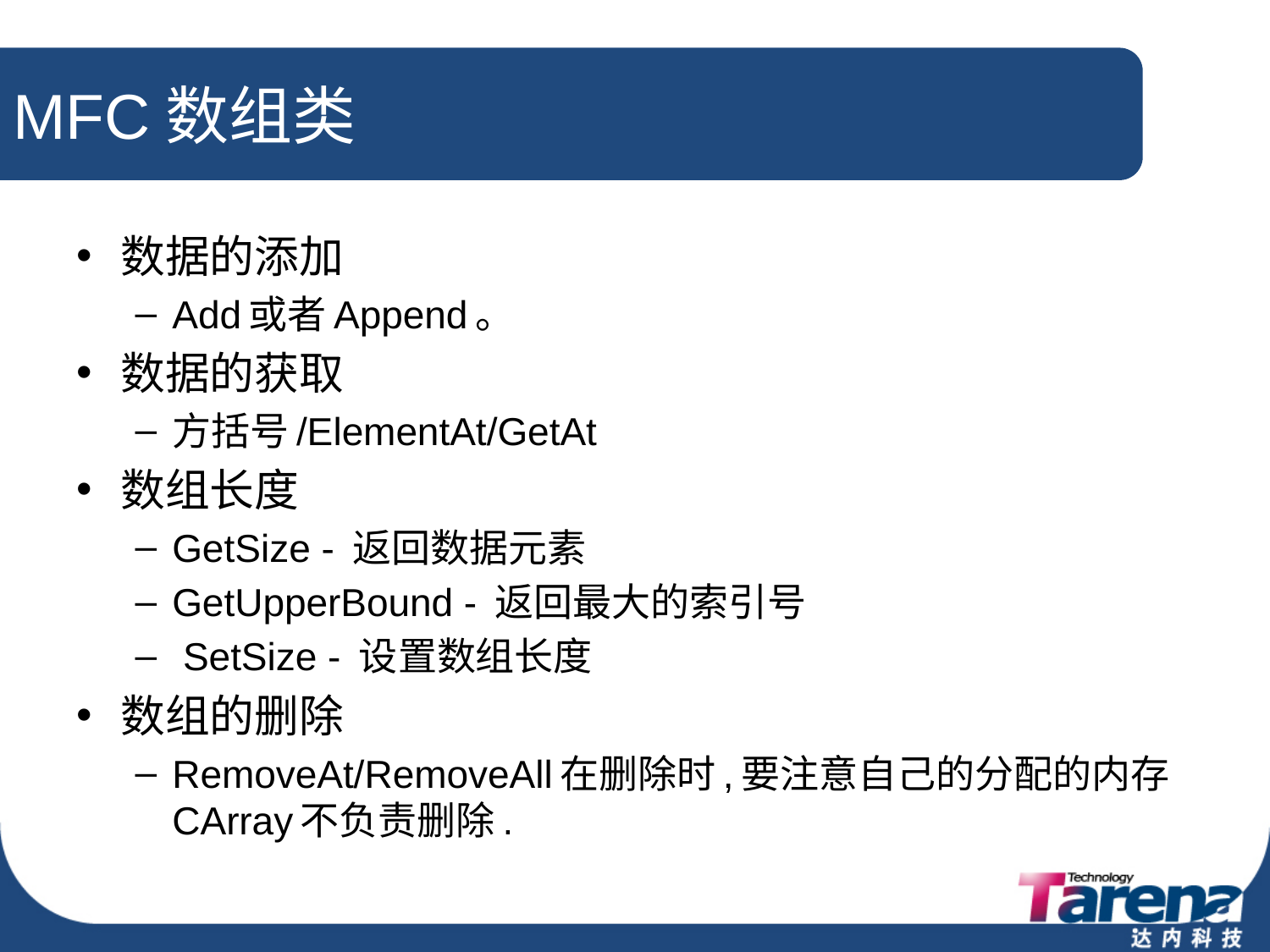

# MFC数组类
数据的添加
Add或者Append。
数据的获取
方括号/ElementAt/GetAt
数组长度
GetSize - 返回数据元素
GetUpperBound - 返回最大的索引号
 SetSize - 设置数组长度
数组的删除
RemoveAt/RemoveAll在删除时,要注意自己的分配的内存CArray不负责删除.